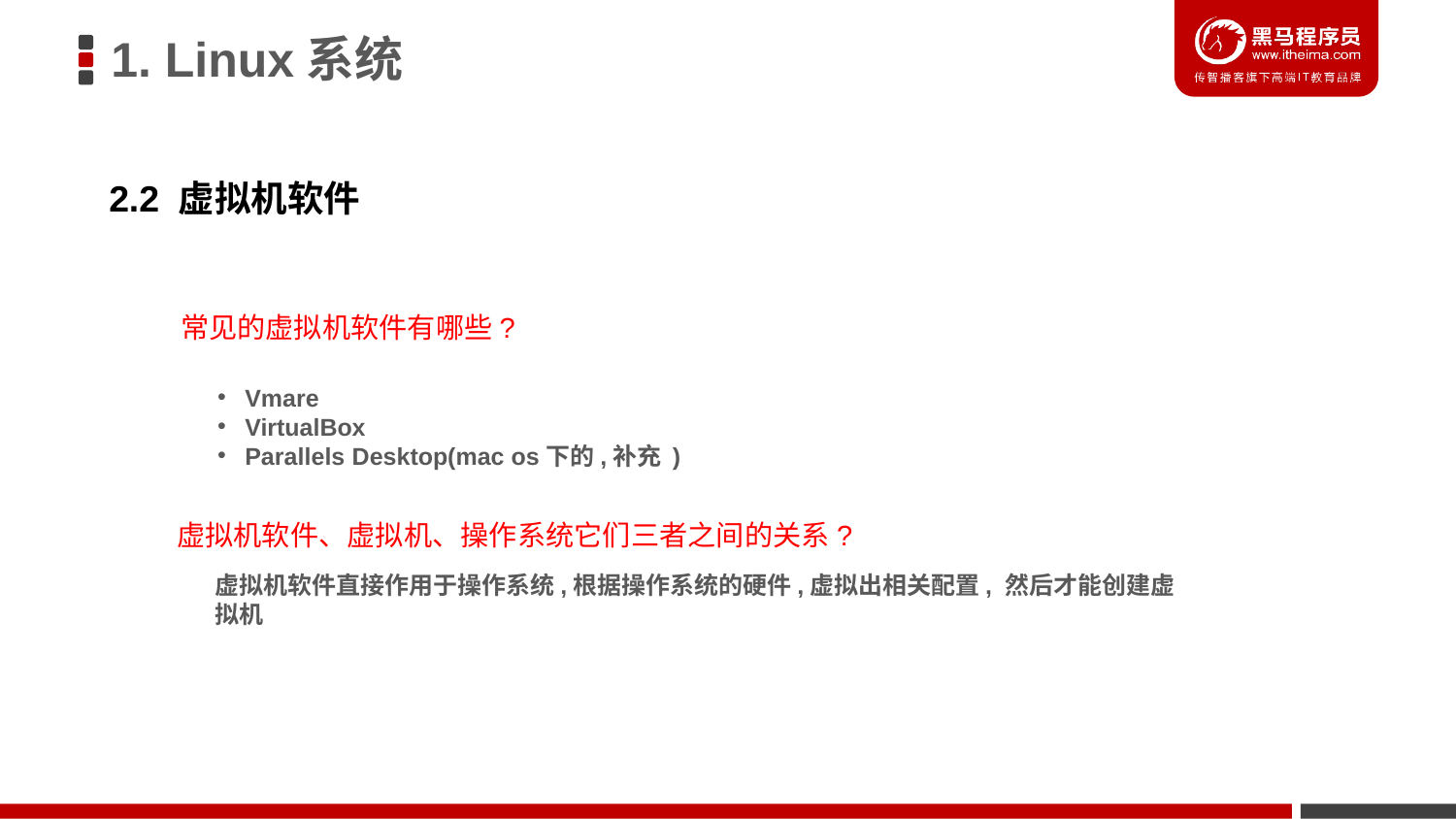

1. Linux系统
2.2 虚拟机软件
常见的虚拟机软件有哪些?
Vmare
VirtualBox
Parallels Desktop(mac os下的,补充 )
 虚拟机软件、虚拟机、操作系统它们三者之间的关系?
虚拟机软件直接作用于操作系统,根据操作系统的硬件,虚拟出相关配置, 然后才能创建虚拟机